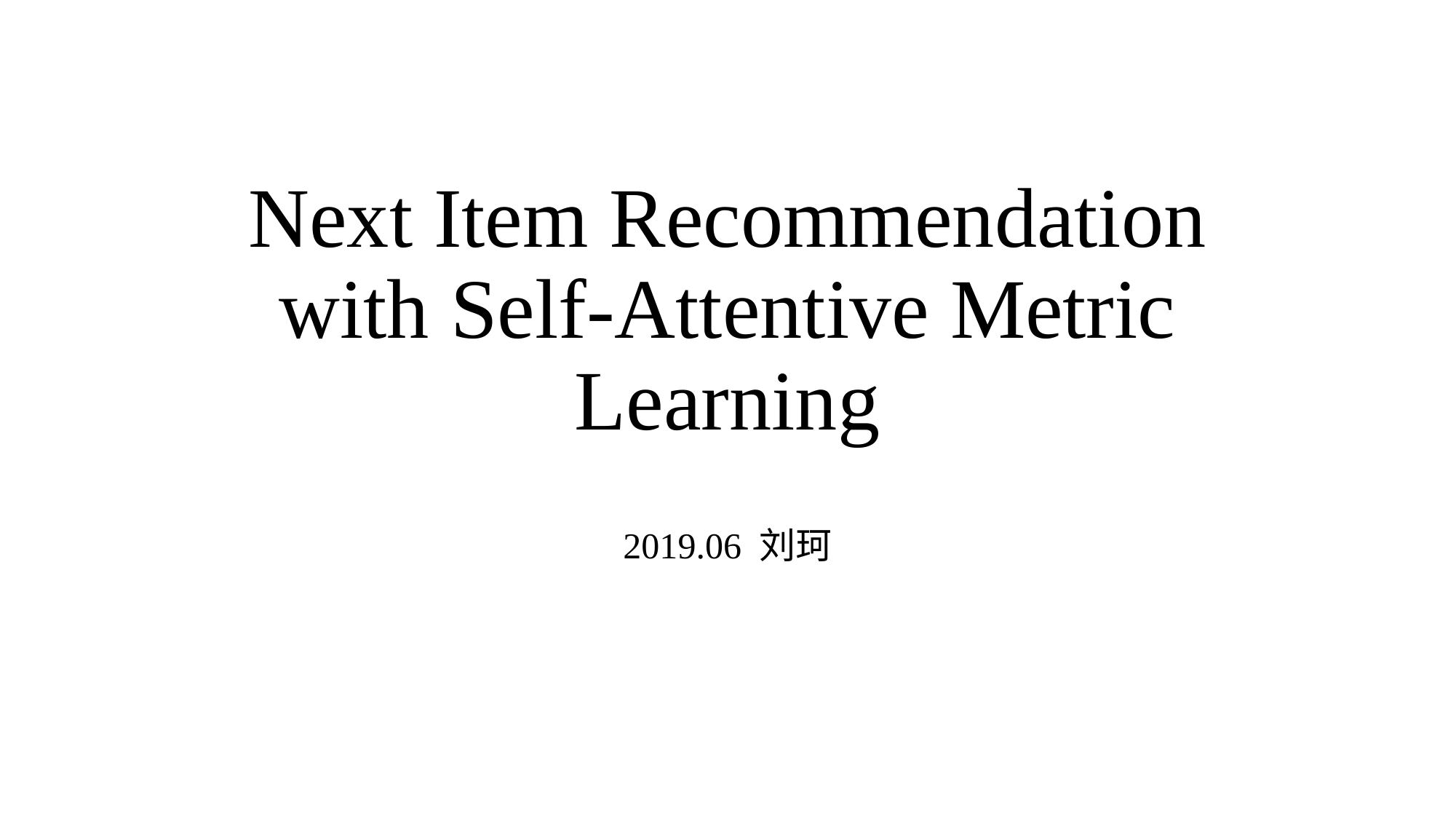

# Next Item Recommendation with Self-Attentive Metric Learning
2019.06 刘珂